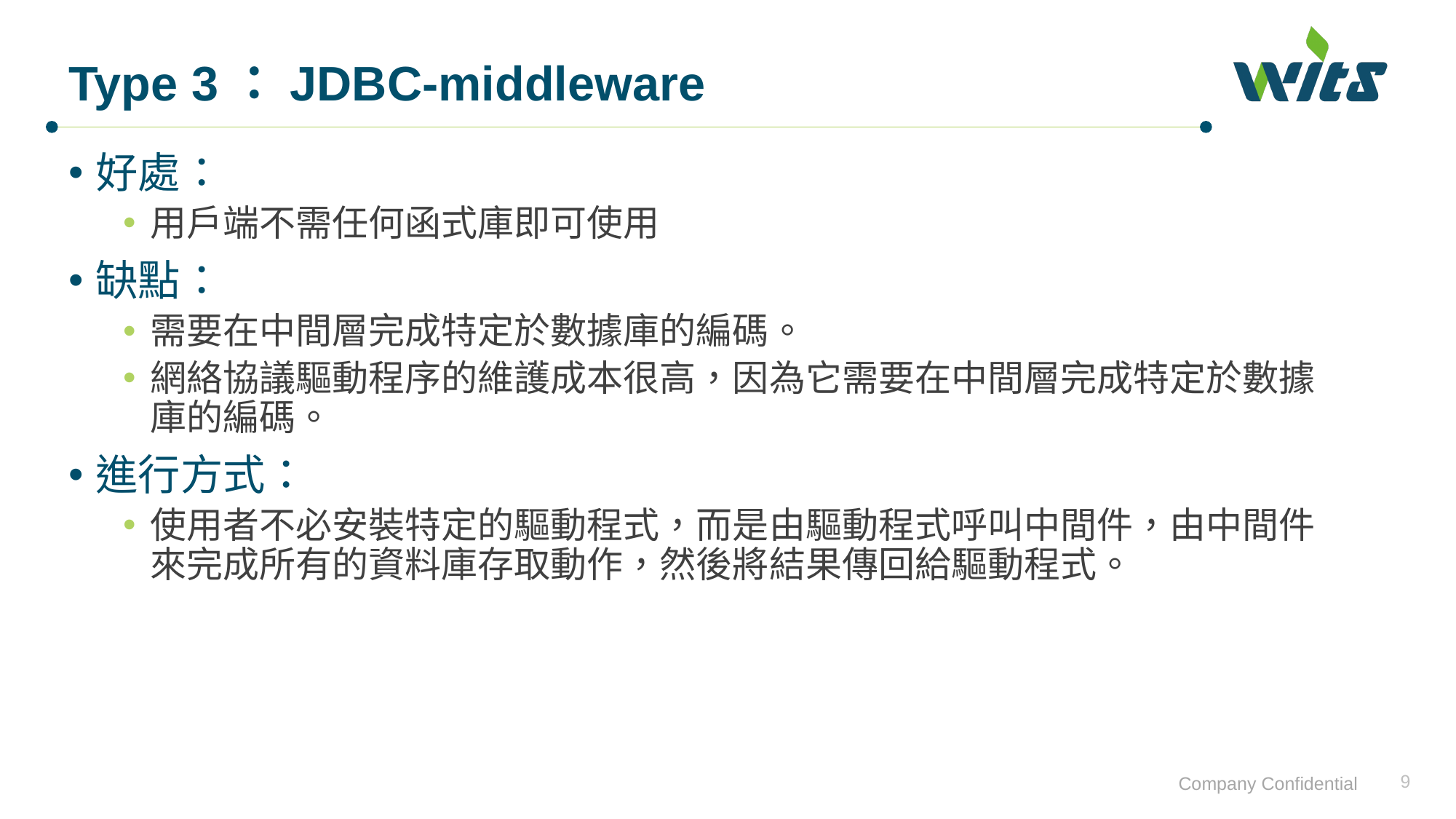

# Type 3：JDBC-middleware
好處：
用戶端不需任何函式庫即可使用
缺點：
需要在中間層完成特定於數據庫的編碼。
網絡協議驅動程序的維護成本很高，因為它需要在中間層完成特定於數據庫的編碼。
進行方式：
使用者不必安裝特定的驅動程式，而是由驅動程式呼叫中間件，由中間件來完成所有的資料庫存取動作，然後將結果傳回給驅動程式。
9